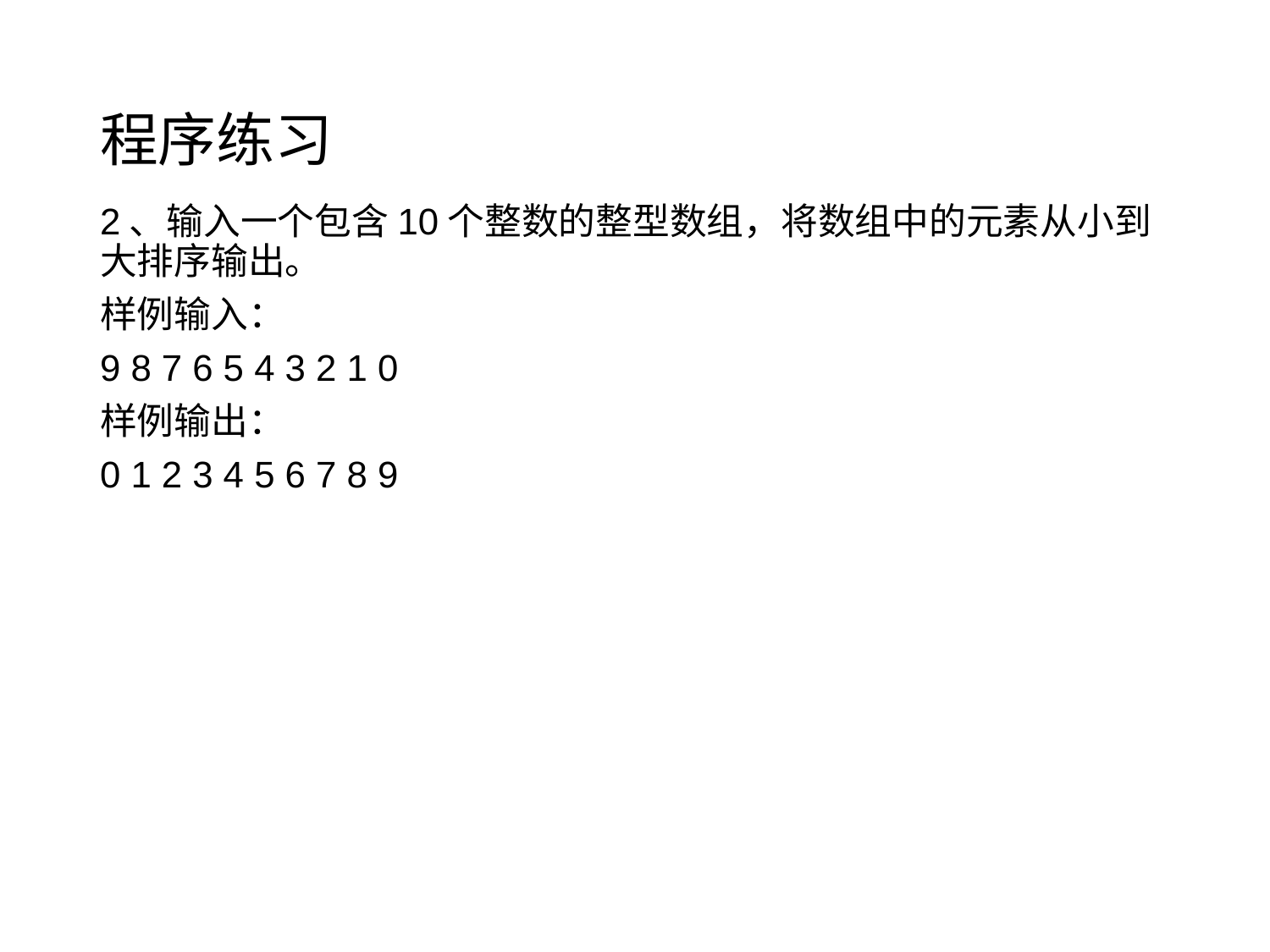

# 程序练习
2、输入一个包含10个整数的整型数组，将数组中的元素从小到大排序输出。
样例输入：
9 8 7 6 5 4 3 2 1 0
样例输出：
0 1 2 3 4 5 6 7 8 9